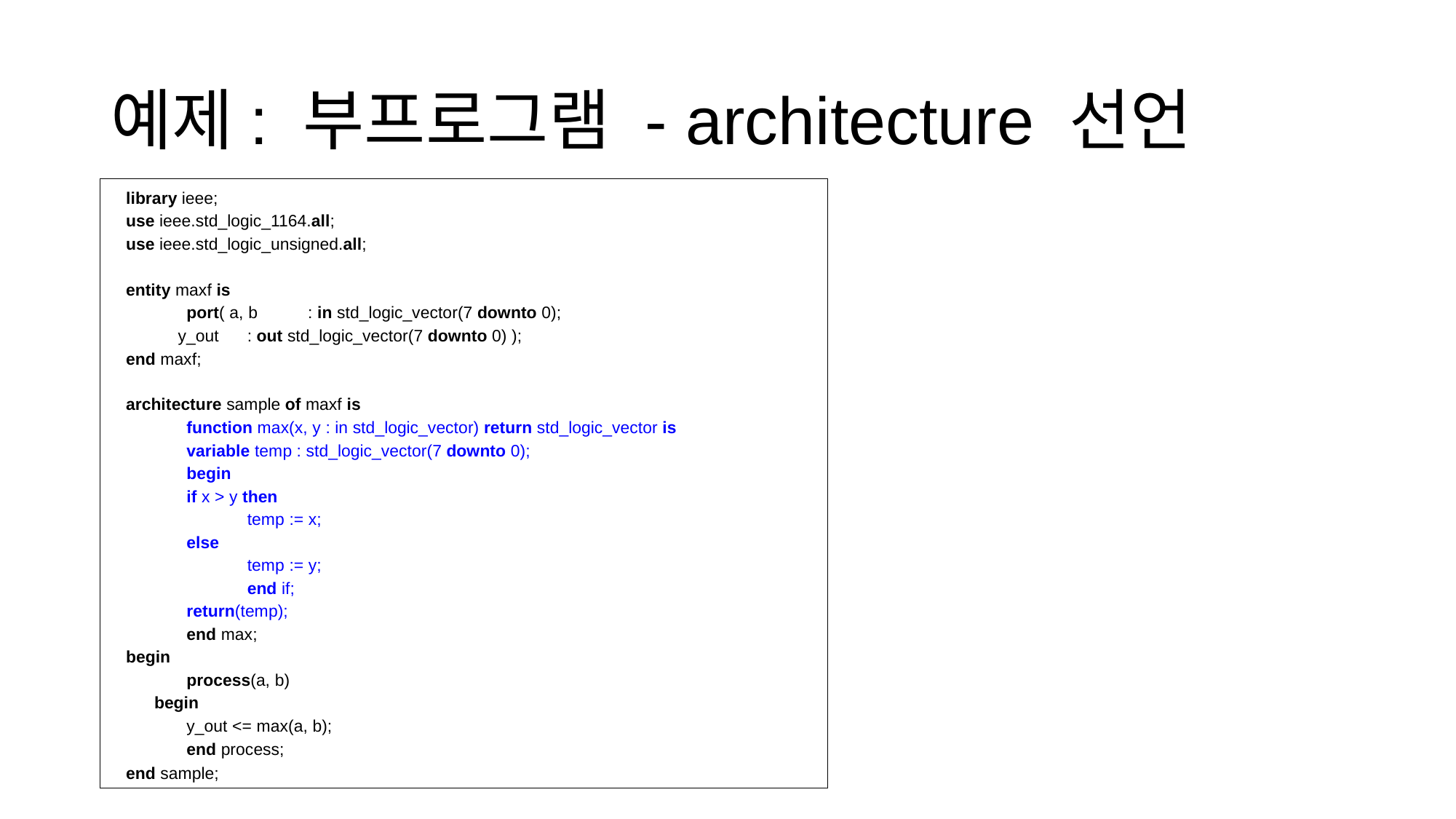

# 예제: 부프로그램 - architecture 선언
library ieee;
use ieee.std_logic_1164.all;
use ieee.std_logic_unsigned.all;

entity maxf is
	port( a, b 	: in std_logic_vector(7 downto 0);
           y_out 	: out std_logic_vector(7 downto 0) );
end maxf;

architecture sample of maxf is
	function max(x, y : in std_logic_vector) return std_logic_vector is
	variable temp : std_logic_vector(7 downto 0);
    	begin
      	if x > y then
            		temp := x;
       	else
           		temp := y;
	 	end if;
      	return(temp);
   	end max;
begin
	process(a, b)
      begin
      	y_out <= max(a, b);
	end process;
end sample;